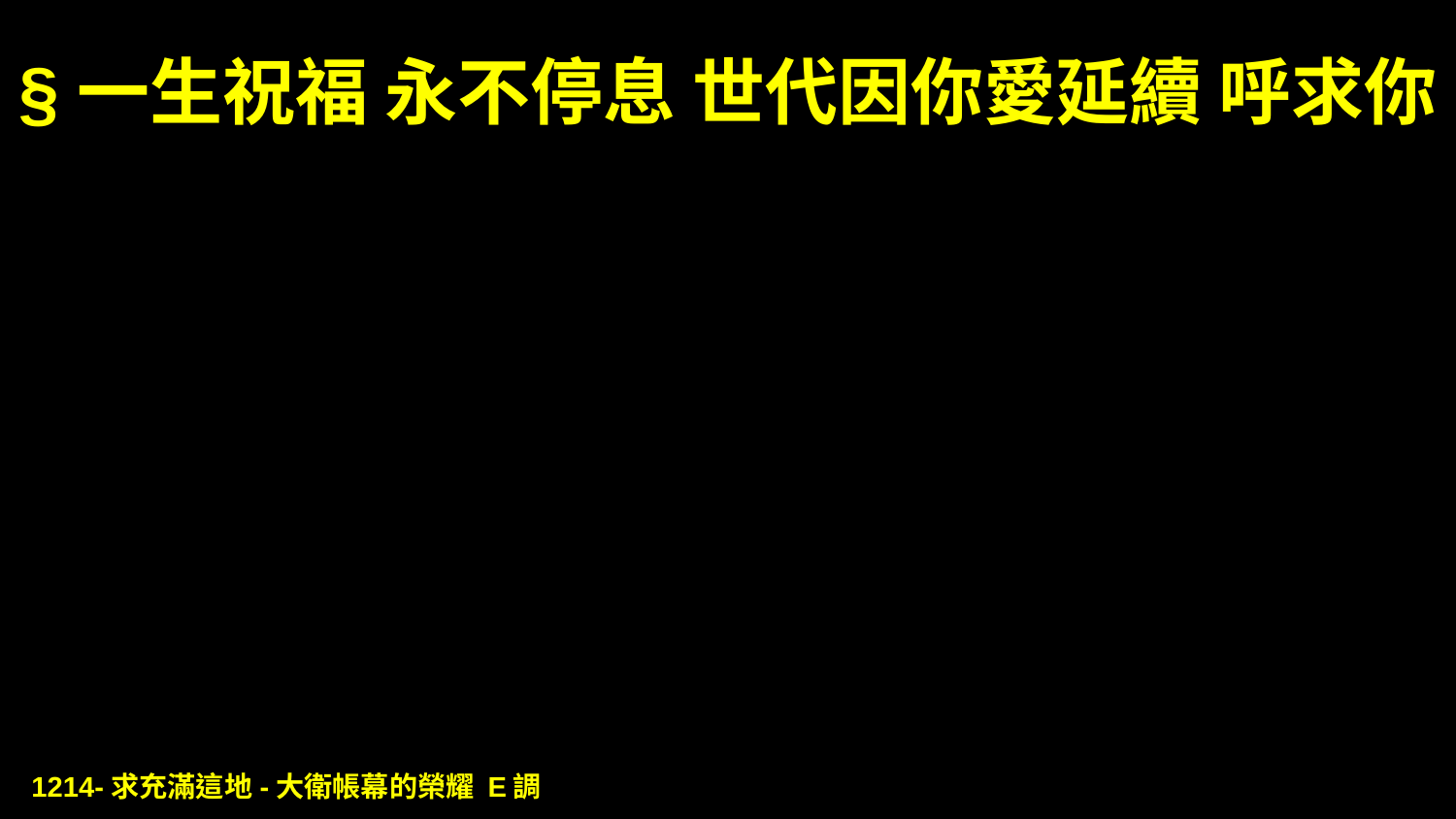

# §一生祝福 永不停息 世代因你愛延續 呼求你
1214-求充滿這地-大衛帳幕的榮耀 E調